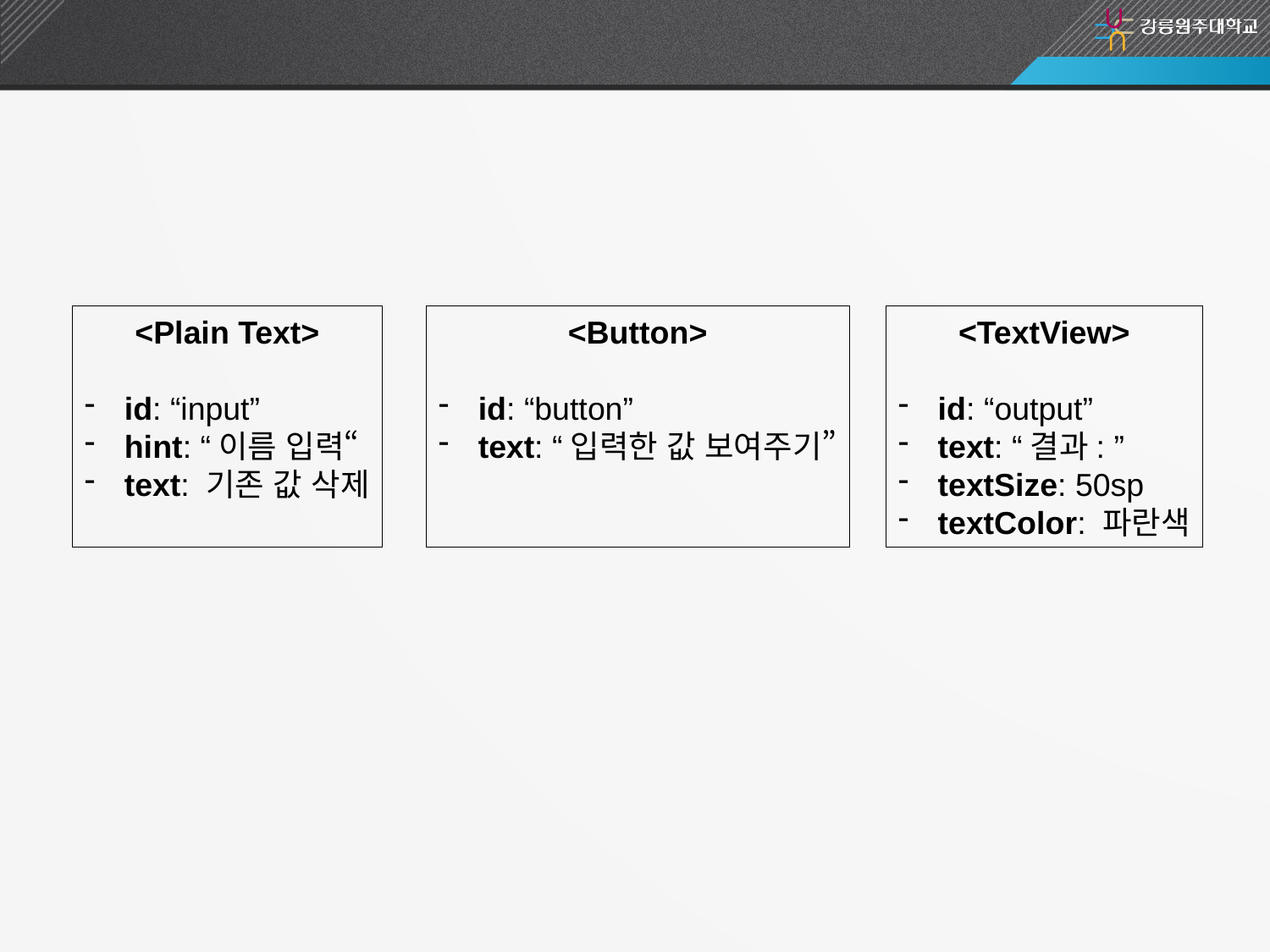

속성 변경
<Plain Text>

id: “input”
hint: “이름 입력“
text: 기존 값 삭제

<Button>

id: “button”
text: “입력한 값 보여주기”

<TextView>

id: “output”
text: “결과: ”
textSize: 50sp
textColor: 파란색